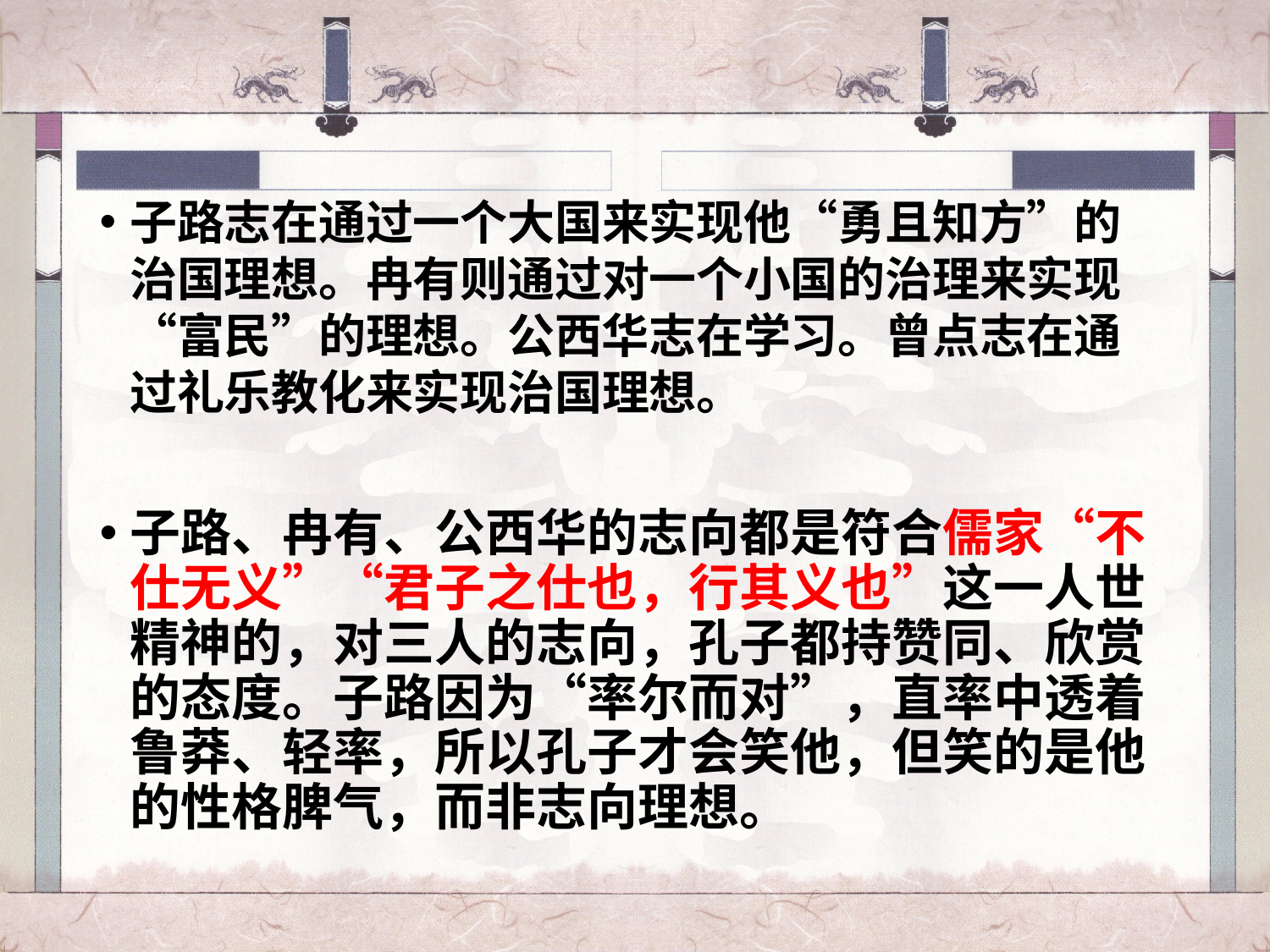

子路志在通过一个大国来实现他“勇且知方”的治国理想。冉有则通过对一个小国的治理来实现“富民”的理想。公西华志在学习。曾点志在通过礼乐教化来实现治国理想。

子路、冉有、公西华的志向都是符合儒家“不仕无义”“君子之仕也，行其义也”这一人世精神的，对三人的志向，孔子都持赞同、欣赏的态度。子路因为“率尔而对”，直率中透着鲁莽、轻率，所以孔子才会笑他，但笑的是他的性格脾气，而非志向理想。